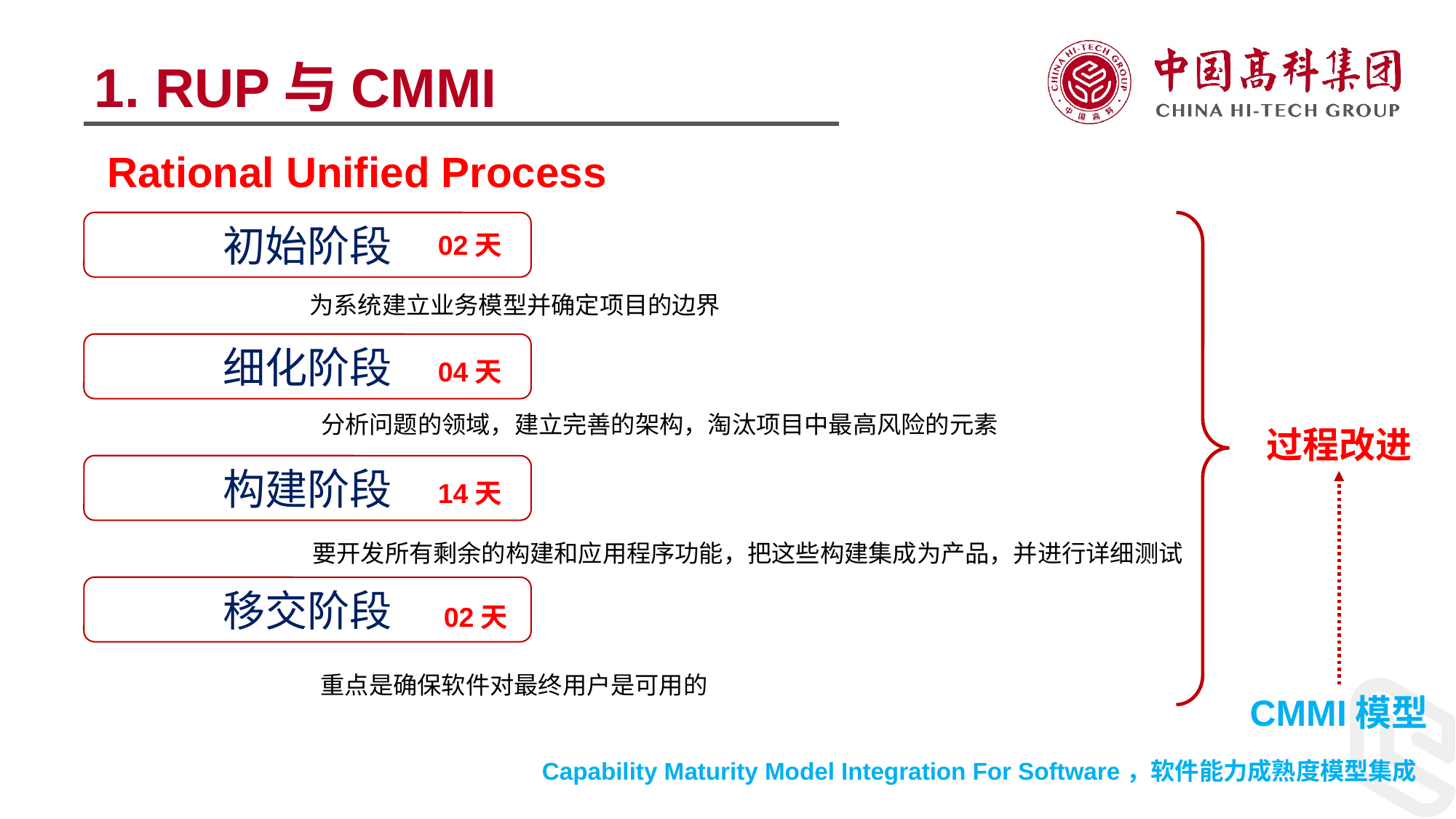

1. RUP与CMMI
Rational Unified Process
初始阶段

02天
为系统建立业务模型并确定项目的边界
细化阶段
04天
分析问题的领域，建立完善的架构，淘汰项目中最高风险的元素
过程改进
构建阶段
14天
要开发所有剩余的构建和应用程序功能，把这些构建集成为产品，并进行详细测试
移交阶段
02天
重点是确保软件对最终用户是可用的
CMMI模型
Capability Maturity Model Integration For Software，软件能力成熟度模型集成